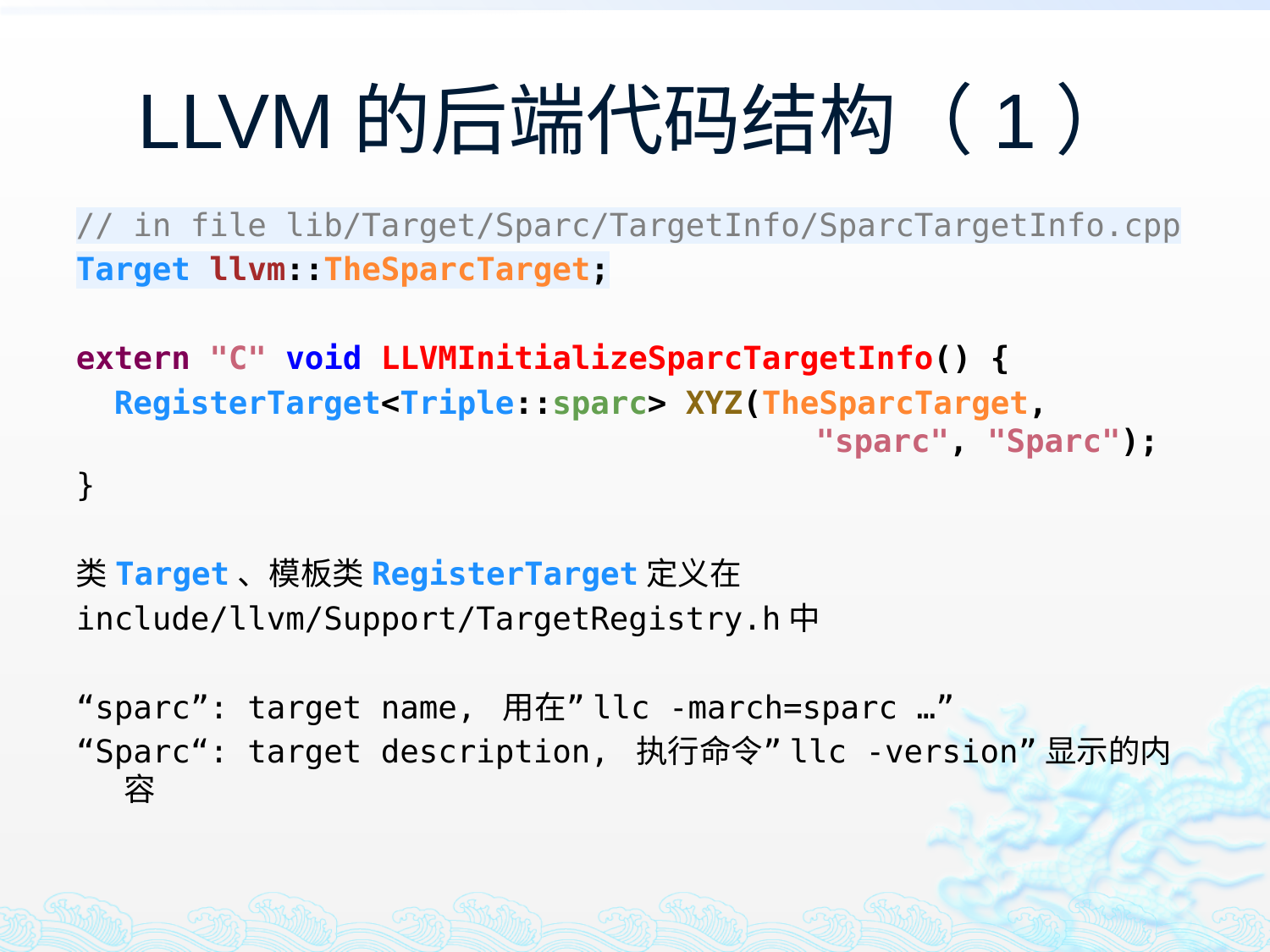

# LLVM的后端代码结构（1）
// in file lib/Target/Sparc/TargetInfo/SparcTargetInfo.cpp
Target llvm::TheSparcTarget;

extern "C" void LLVMInitializeSparcTargetInfo() {
  RegisterTarget<Triple::sparc> XYZ(TheSparcTarget, 						   "sparc", "Sparc");
}

类Target、模板类RegisterTarget定义在
include/llvm/Support/TargetRegistry.h中

“sparc”: target name, 用在”llc -march=sparc …”
“Sparc“: target description, 执行命令”llc -version”显示的内容